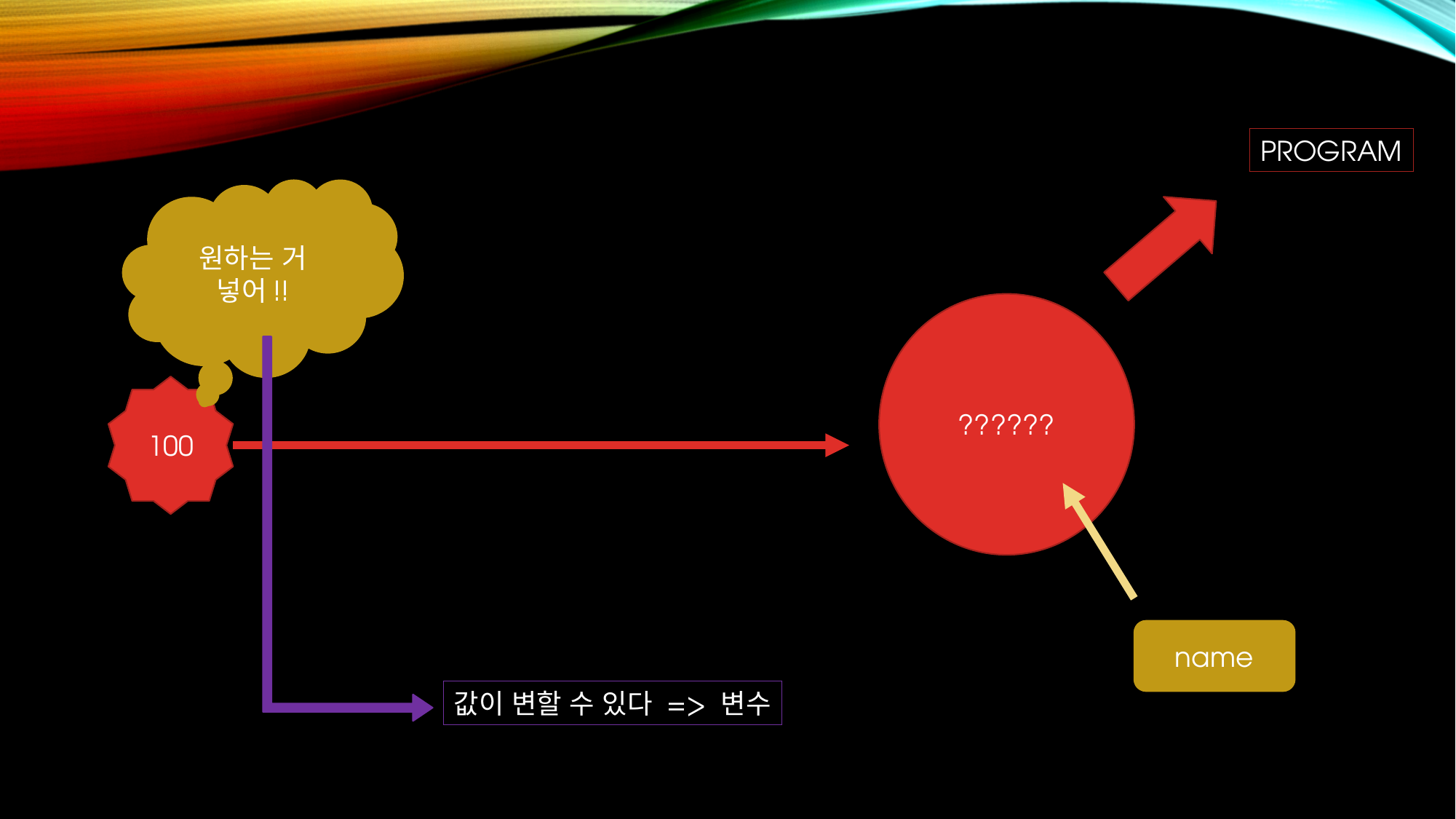

PROGRAM

원하는 거 넣어!!
??????
100

name
값이 변할 수 있다 => 변수